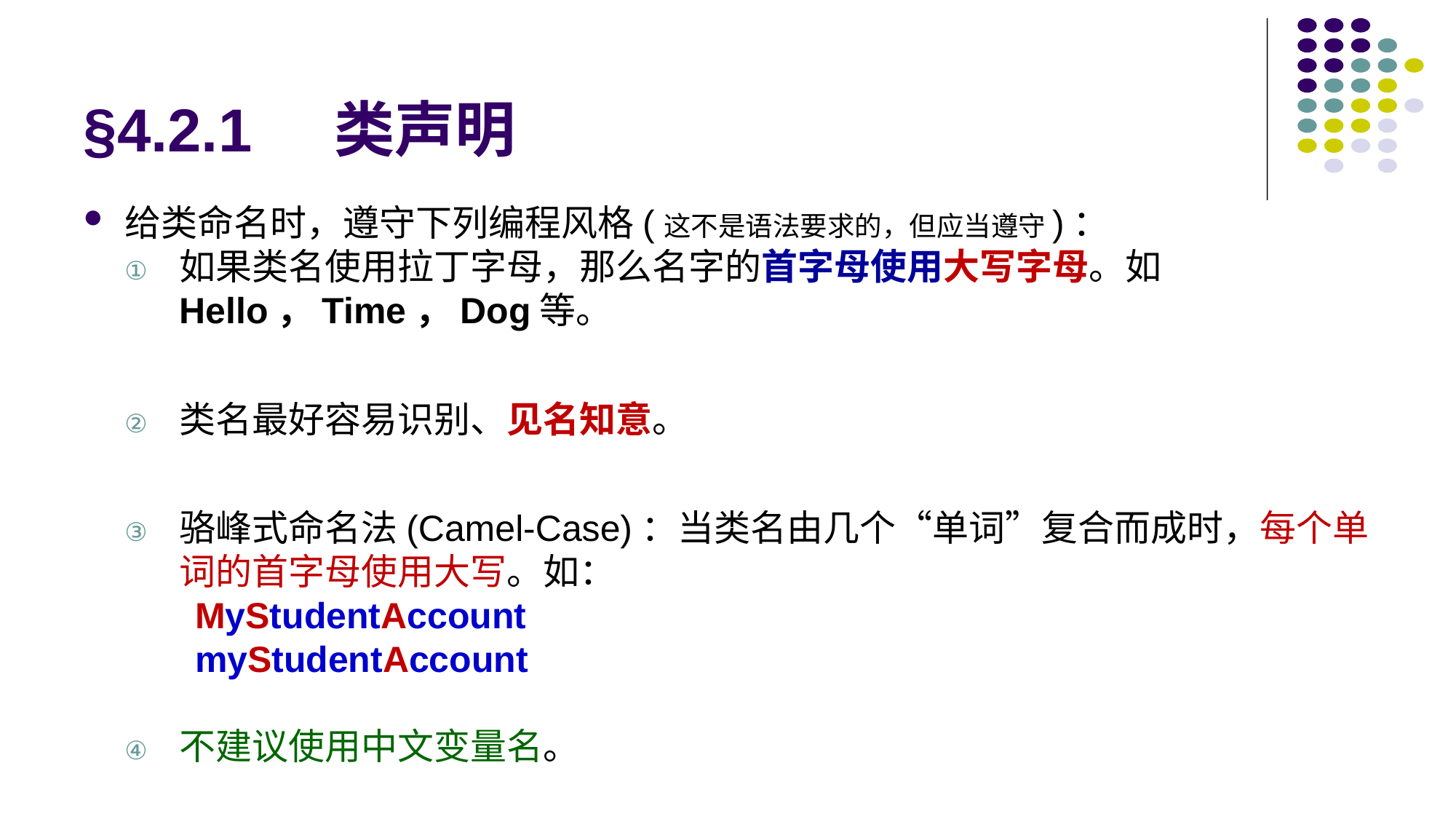

# §4.2.1    类声明
给类命名时，遵守下列编程风格(这不是语法要求的，但应当遵守)：
如果类名使用拉丁字母，那么名字的首字母使用大写字母。如Hello，Time，Dog等。

类名最好容易识别、见名知意。

骆峰式命名法(Camel-Case)：当类名由几个“单词”复合而成时，每个单词的首字母使用大写。如：
MyStudentAccount
myStudentAccount

不建议使用中文变量名。
12